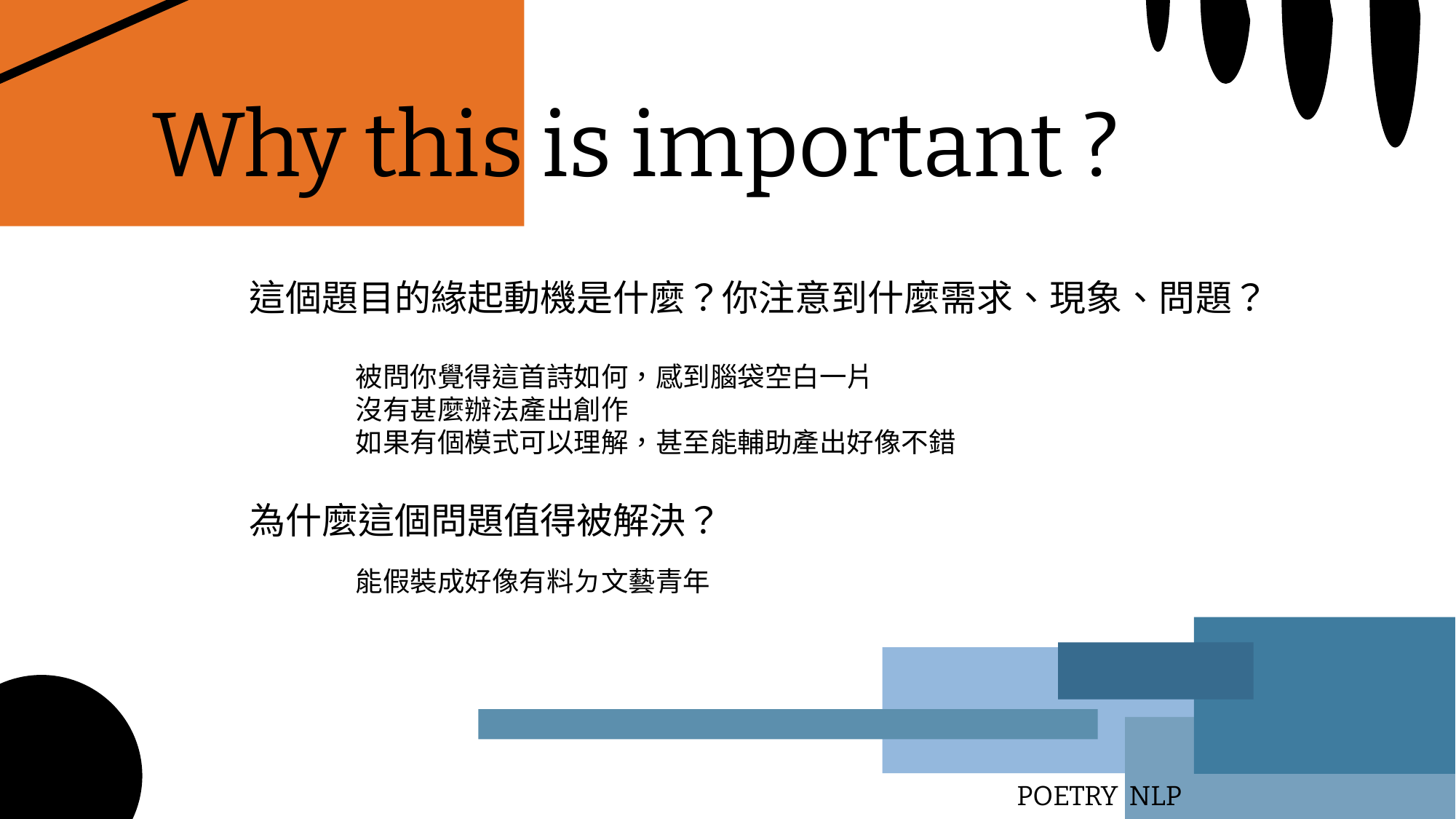

Why this is important ?
這個題目的緣起動機是什麼？你注意到什麼需求、現象、問題？
被問你覺得這首詩如何，感到腦袋空白一片
沒有甚麼辦法產出創作
如果有個模式可以理解，甚至能輔助產出好像不錯
為什麼這個問題值得被解決？
能假裝成好像有料ㄉ文藝青年

POETRY  NLP